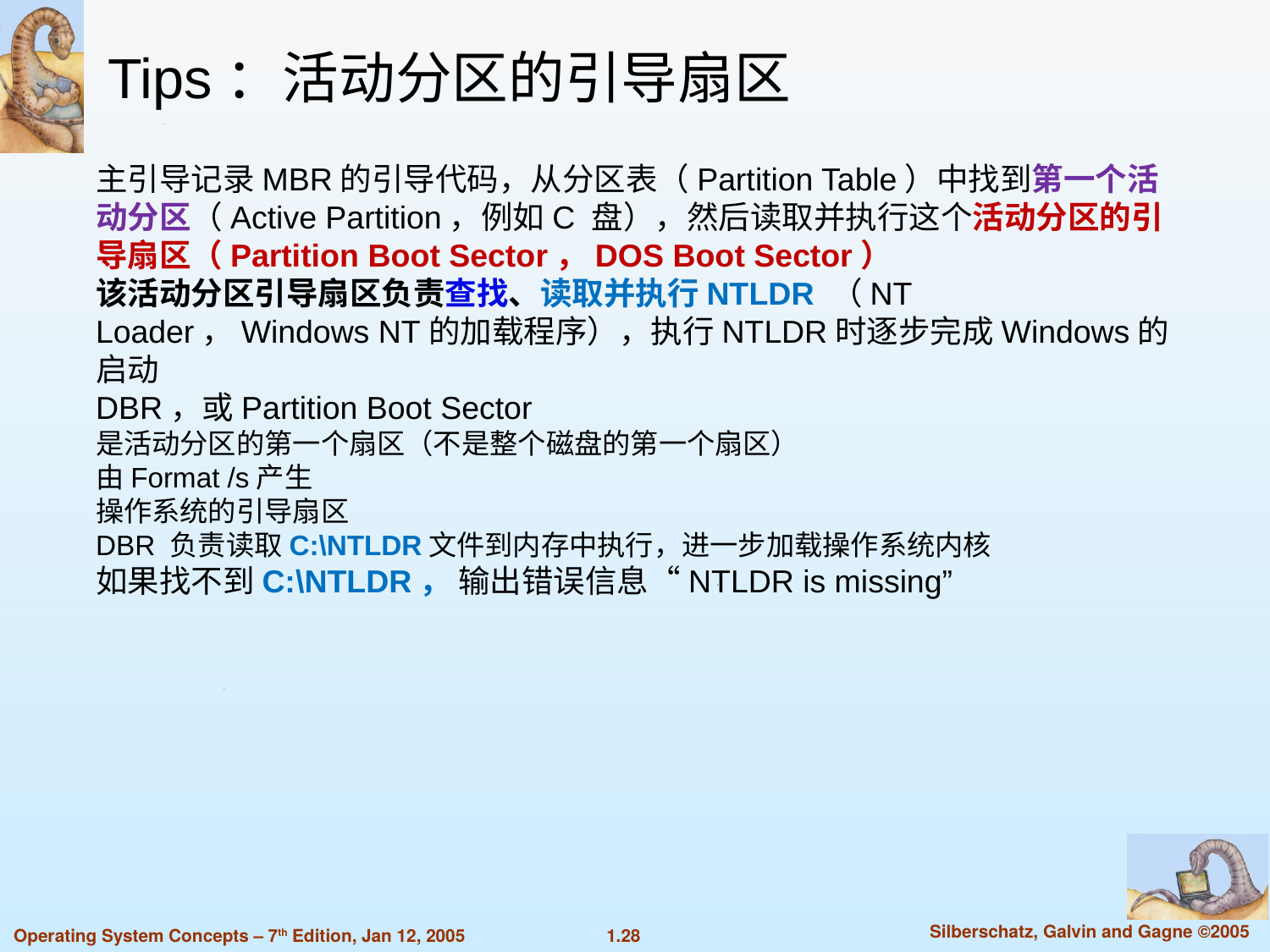

Tips：活动分区的引导扇区
主引导记录MBR的引导代码，从分区表（Partition Table）中找到第一个活动分区（Active Partition，例如C 盘），然后读取并执行这个活动分区的引导扇区（Partition Boot Sector，DOS Boot Sector）
该活动分区引导扇区负责查找、读取并执行NTLDR （NT Loader，Windows NT的加载程序），执行NTLDR时逐步完成Windows的启动
DBR，或Partition Boot Sector
是活动分区的第一个扇区（不是整个磁盘的第一个扇区）
由Format /s产生
操作系统的引导扇区
DBR 负责读取C:\NTLDR文件到内存中执行，进一步加载操作系统内核
如果找不到C:\NTLDR， 输出错误信息“NTLDR is missing”